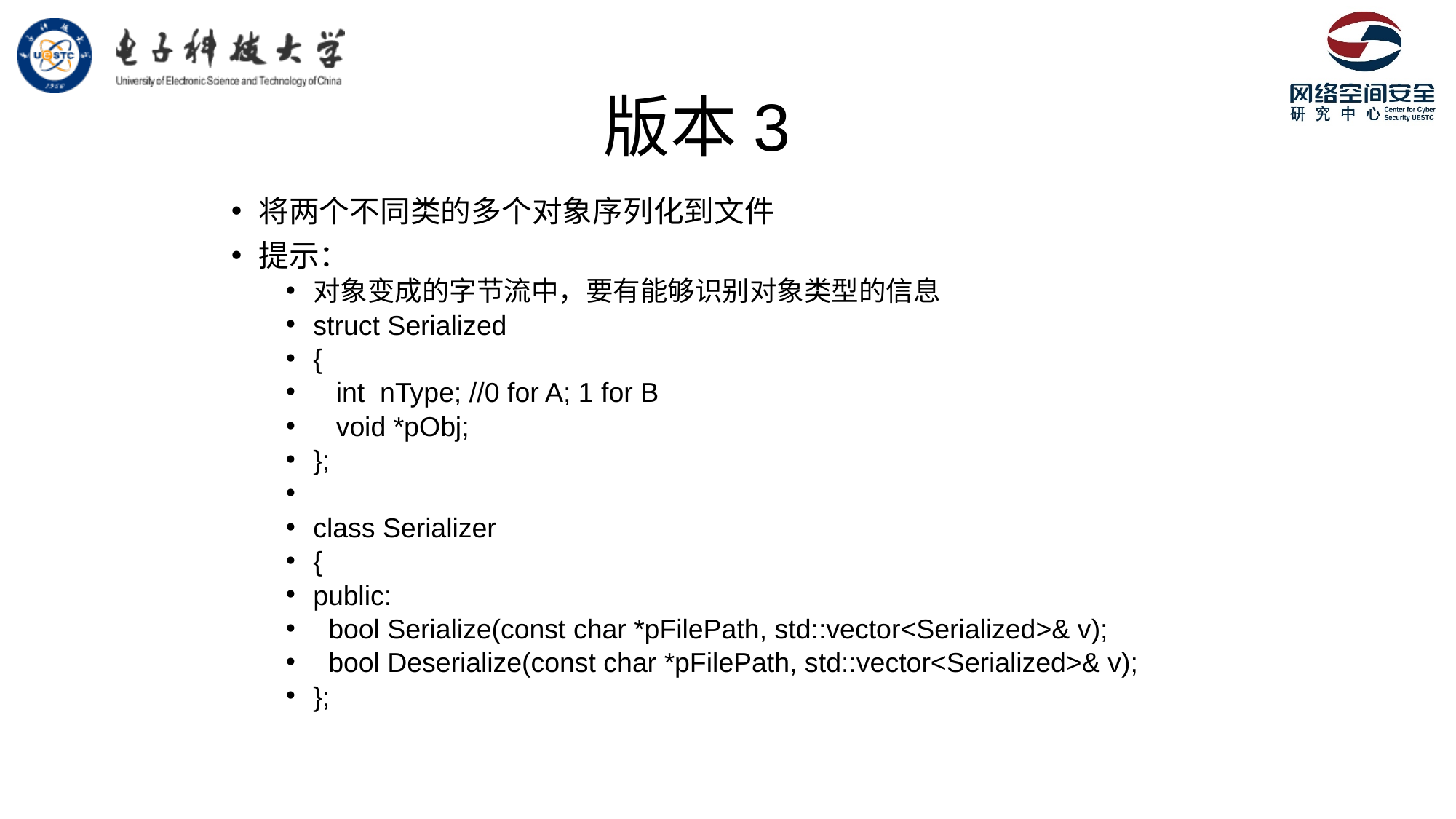

# 版本3
将两个不同类的多个对象序列化到文件
提示：
对象变成的字节流中，要有能够识别对象类型的信息
struct Serialized
{
   int  nType; //0 for A; 1 for B
   void *pObj;
};

class Serializer
{
public:
  bool Serialize(const char *pFilePath, std::vector<Serialized>& v);
  bool Deserialize(const char *pFilePath, std::vector<Serialized>& v);
};